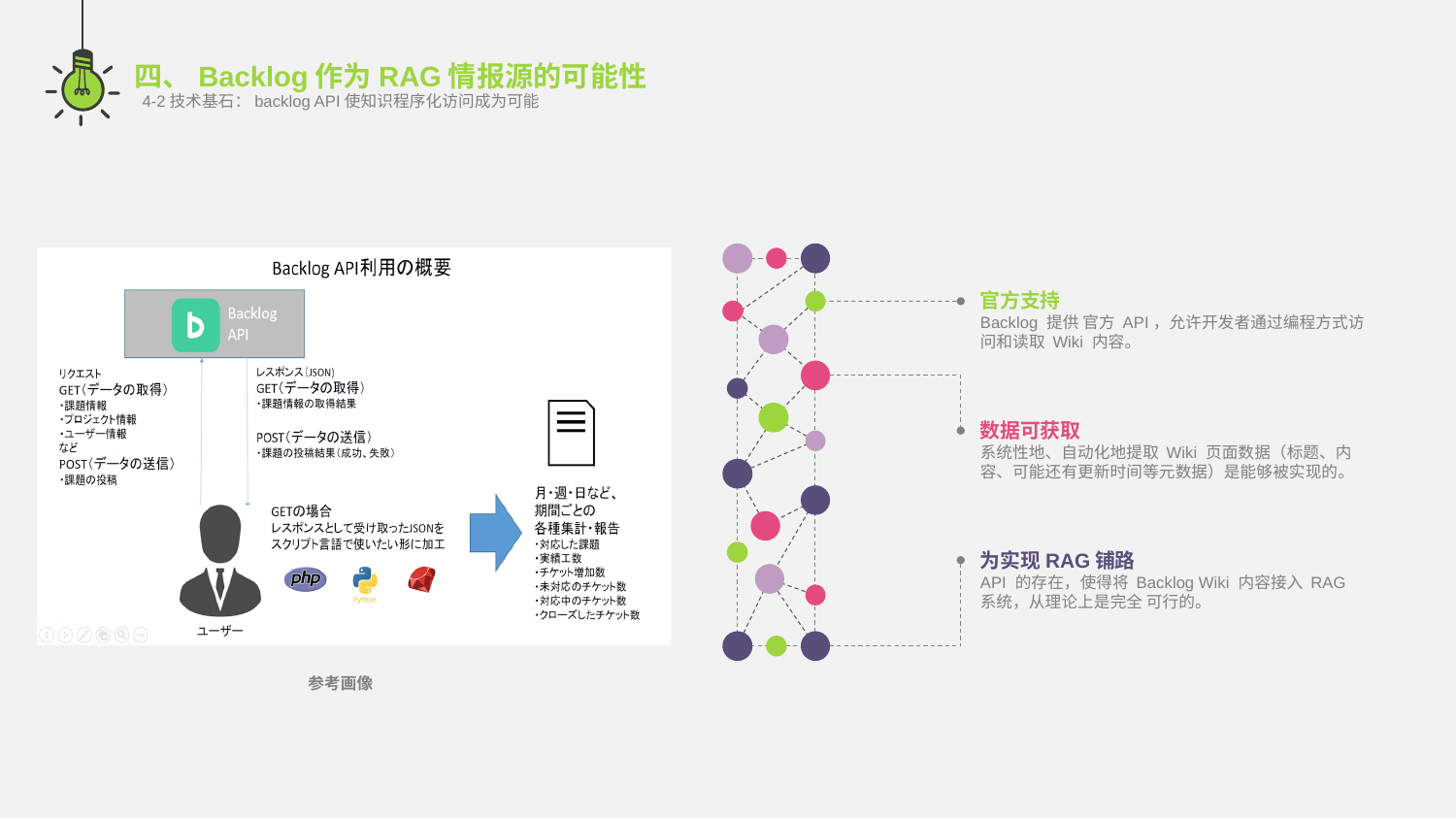

四、Backlog作为RAG情报源的可能性
4-2技术基石：backlog API使知识程序化访问成为可能

官方支持
Backlog 提供 官方 API，允许开发者通过编程方式访问和读取 Wiki 内容。

数据可获取
系统性地、自动化地提取 Wiki 页面数据（标题、内容、可能还有更新时间等元数据）是能够被实现的。
为实现RAG铺路
API 的存在，使得将 Backlog Wiki 内容接入 RAG 系统，从理论上是完全 可行的。

参考画像